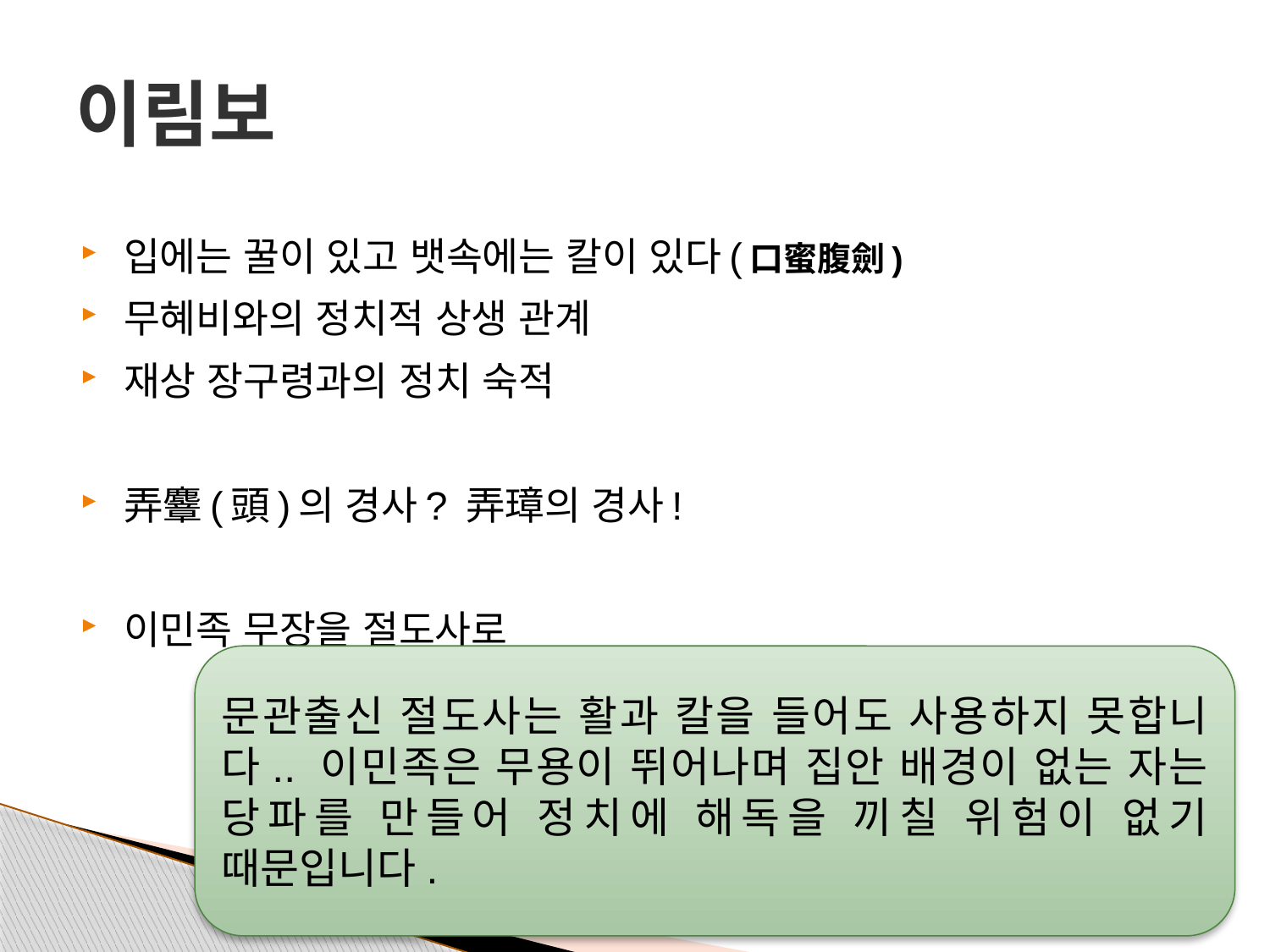

# 이림보
입에는 꿀이 있고 뱃속에는 칼이 있다(口蜜腹劍)
무혜비와의 정치적 상생 관계
재상 장구령과의 정치 숙적

弄麞(頭)의 경사? 弄璋의 경사!

이민족 무장을 절도사로

문관출신 절도사는 활과 칼을 들어도 사용하지 못합니다.. 이민족은 무용이 뛰어나며 집안 배경이 없는 자는 당파를 만들어 정치에 해독을 끼칠 위험이 없기 때문입니다.